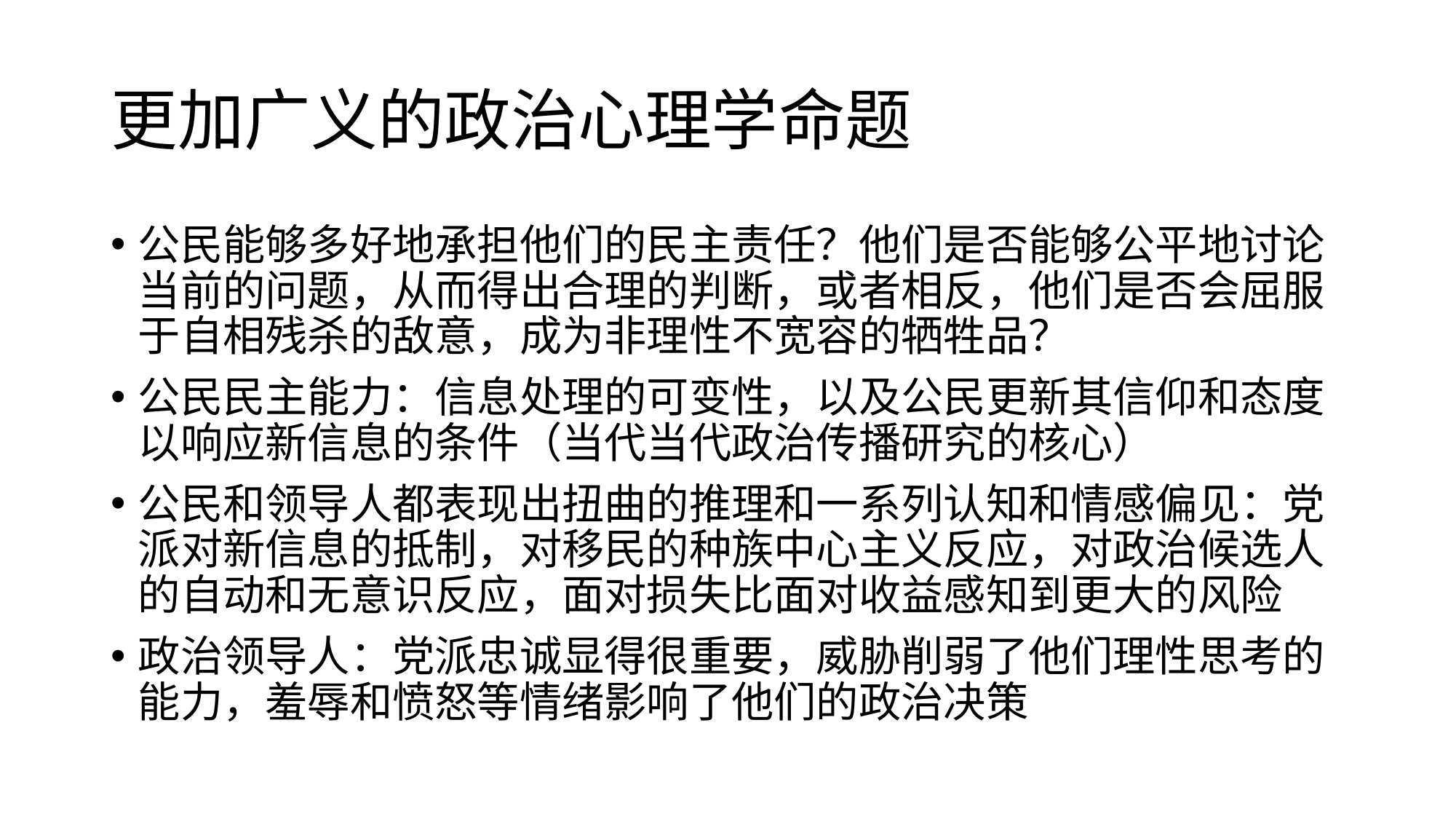

# 更加广义的政治心理学命题
公民能够多好地承担他们的民主责任？他们是否能够公平地讨论当前的问题，从而得出合理的判断，或者相反，他们是否会屈服于自相残杀的敌意，成为非理性不宽容的牺牲品？
公民民主能力：信息处理的可变性，以及公民更新其信仰和态度以响应新信息的条件（当代当代政治传播研究的核心）
公民和领导人都表现出扭曲的推理和一系列认知和情感偏见：党派对新信息的抵制，对移民的种族中心主义反应，对政治候选人的自动和无意识反应，面对损失比面对收益感知到更大的风险
政治领导人：党派忠诚显得很重要，威胁削弱了他们理性思考的能力，羞辱和愤怒等情绪影响了他们的政治决策